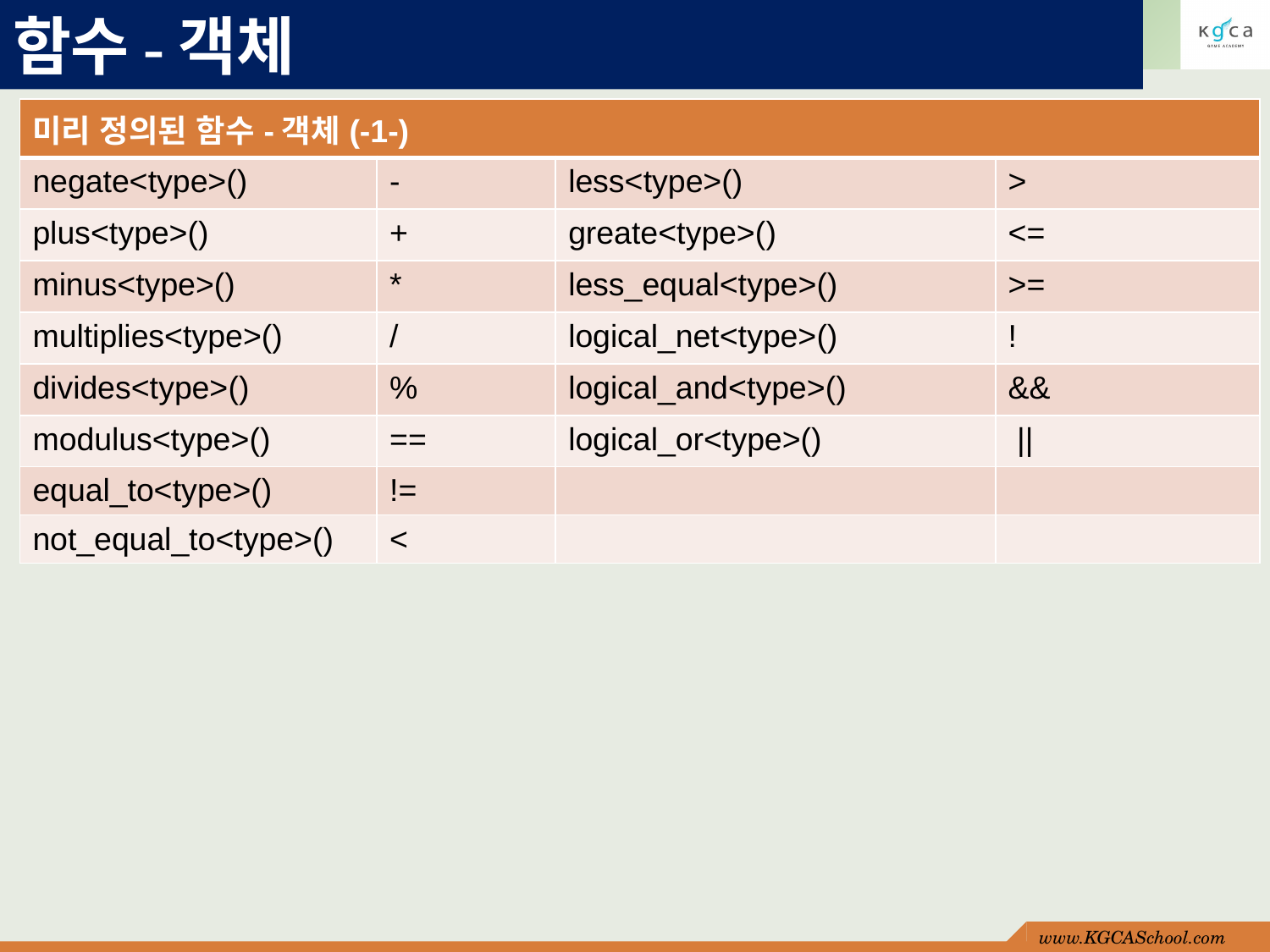

# 함수-객체
| 미리 정의된 함수-객체(-1-) |  |  |  |
| --- | --- | --- | --- |
| negate<type>() | - | less<type>() | > |
| plus<type>() | + | greate<type>() | <= |
| minus<type>() | \* | less\_equal<type>() | >= |
| multiplies<type>() | / | logical\_net<type>() | ! |
| divides<type>() | % | logical\_and<type>() | && |
| modulus<type>() | == | logical\_or<type>() | || |
| equal\_to<type>() | != |  |  |
| not\_equal\_to<type>() | < |  |  |